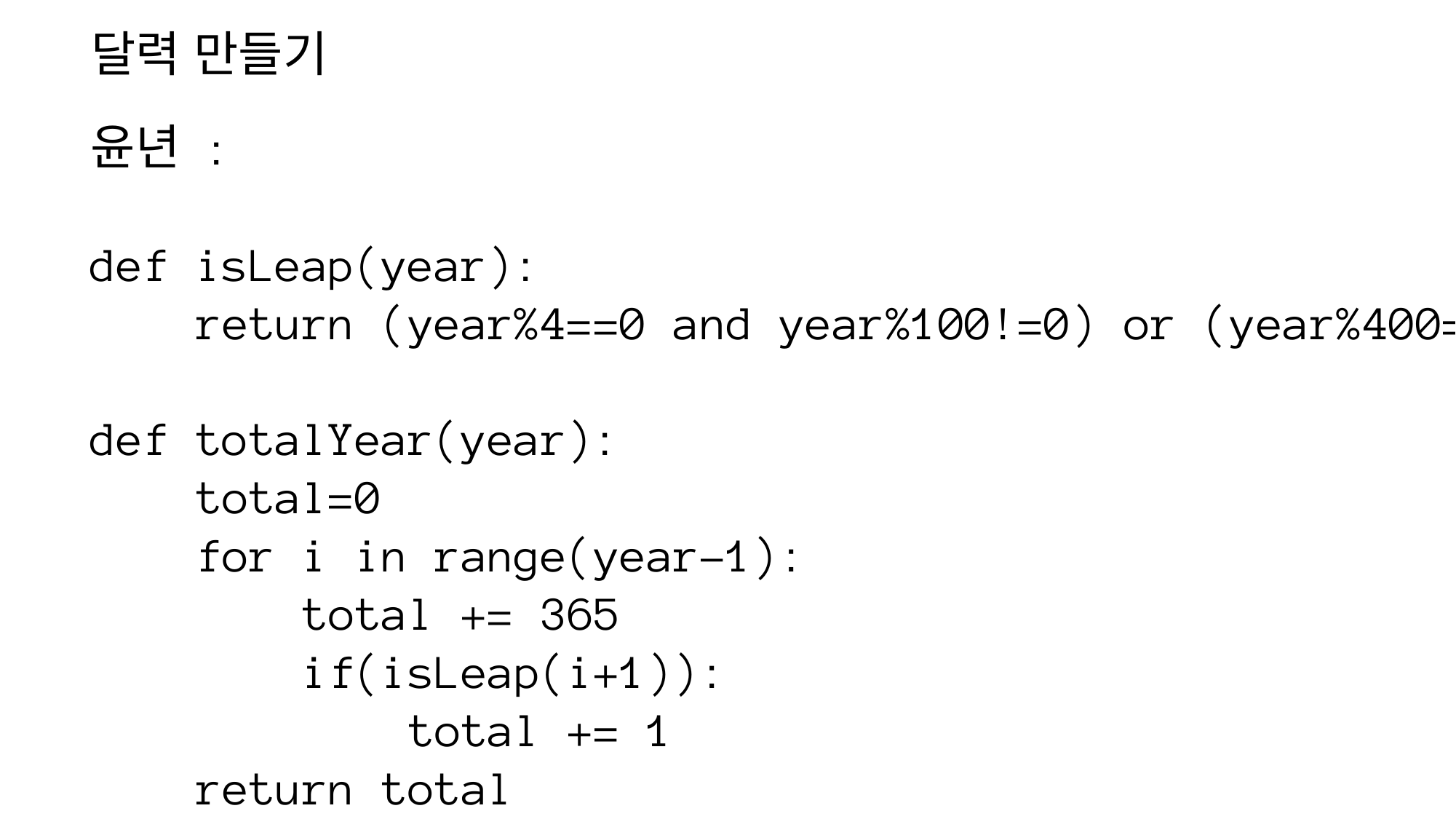

달력 만들기
윤년 :

def isLeap(year):
    return (year%4==0 and year%100!=0) or (year%400==0)

def totalYear(year):
    total=0
    for i in range(year-1):
        total += 365
        if(isLeap(i+1)):
            total += 1
    return total